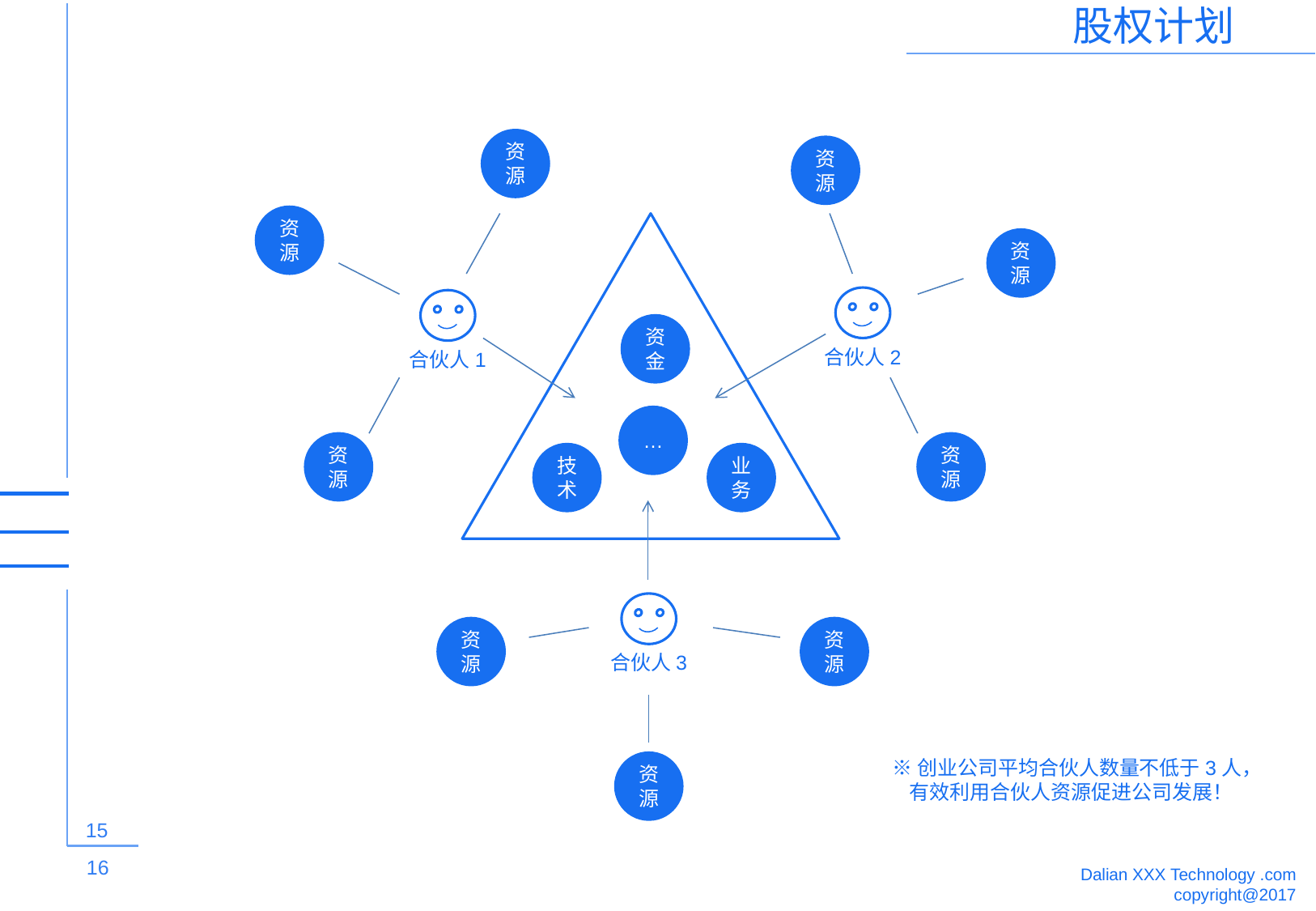

股权计划
15
 16
资源
资源
资源

资源

合伙人2

合伙人1
资金
…
资源
资源
技术
业务

合伙人3
资源
资源
※创业公司平均合伙人数量不低于3人，
 有效利用合伙人资源促进公司发展！
资源
Dalian XXX Technology .com
copyright@2017